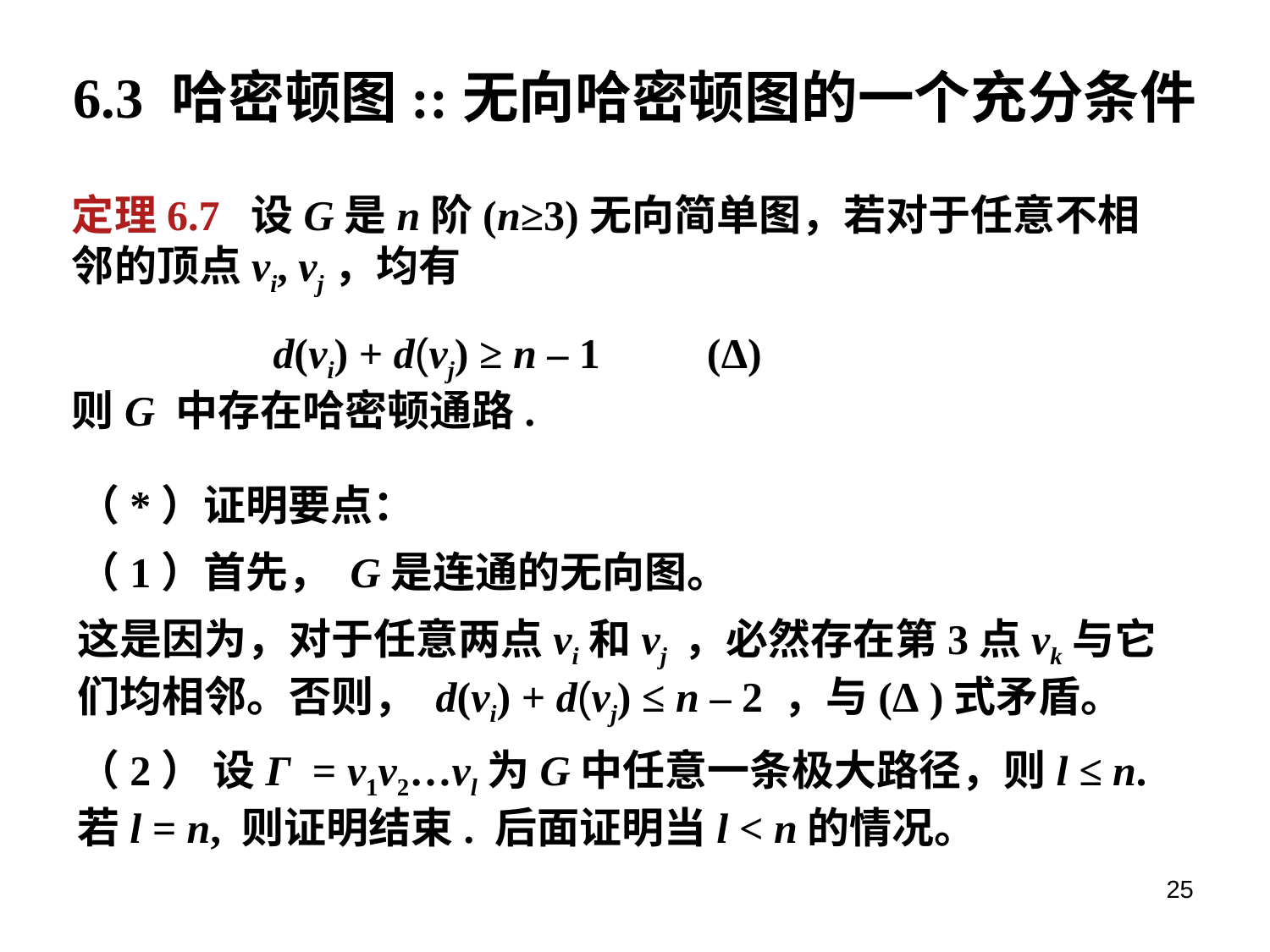

# 6.3 哈密顿图::无向哈密顿图的一个充分条件
定理6.7  设G是n阶(n≥3)无向简单图，若对于任意不相邻的顶点vi, vj，均有
	       d(vi) + d(vj) ≥ n – 1	(Δ)
则G 中存在哈密顿通路.
（*）证明要点：
（1）首先， G是连通的无向图。
这是因为，对于任意两点vi和vj ，必然存在第3点vk与它们均相邻。否则， d(vi) + d(vj) ≤ n – 2 ，与(Δ )式矛盾。
（2） 设Γ  = v1v2…vl为G中任意一条极大路径，则l ≤ n. 若l = n, 则证明结束. 后面证明当l < n的情况。
25